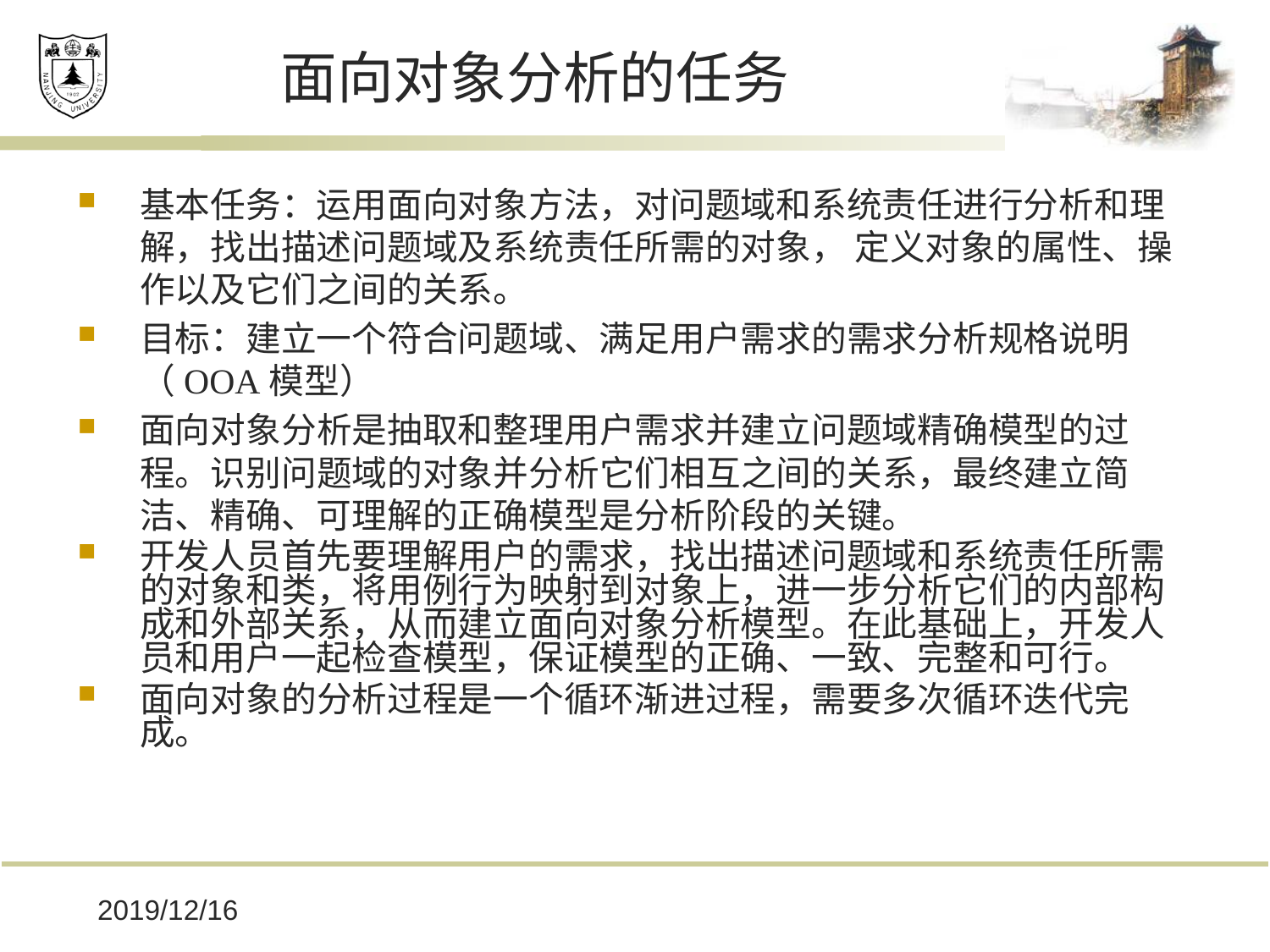

# 面向对象分析的任务
基本任务：运用面向对象方法，对问题域和系统责任进行分析和理解，找出描述问题域及系统责任所需的对象， 定义对象的属性、操作以及它们之间的关系。
目标：建立一个符合问题域、满足用户需求的需求分析规格说明（OOA模型）
面向对象分析是抽取和整理用户需求并建立问题域精确模型的过程。识别问题域的对象并分析它们相互之间的关系，最终建立简洁、精确、可理解的正确模型是分析阶段的关键。
开发人员首先要理解用户的需求，找出描述问题域和系统责任所需的对象和类，将用例行为映射到对象上，进一步分析它们的内部构成和外部关系，从而建立面向对象分析模型。在此基础上，开发人员和用户一起检查模型，保证模型的正确、一致、完整和可行。
面向对象的分析过程是一个循环渐进过程，需要多次循环迭代完成。

2019/12/16